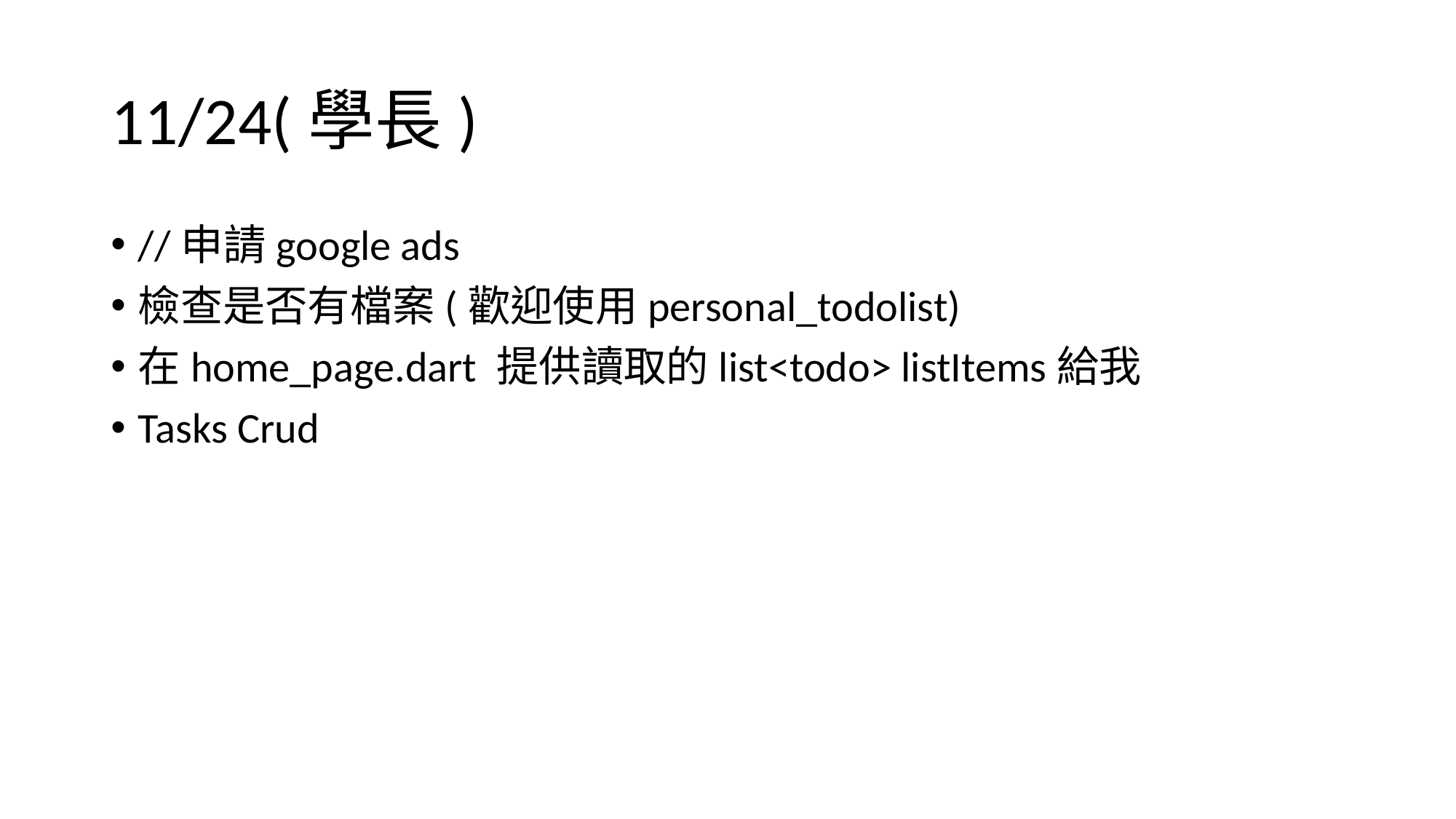

# 11/24(學長)
//申請google ads
檢查是否有檔案(歡迎使用personal_todolist)
在home_page.dart 提供讀取的list<todo> listItems給我
Tasks Crud